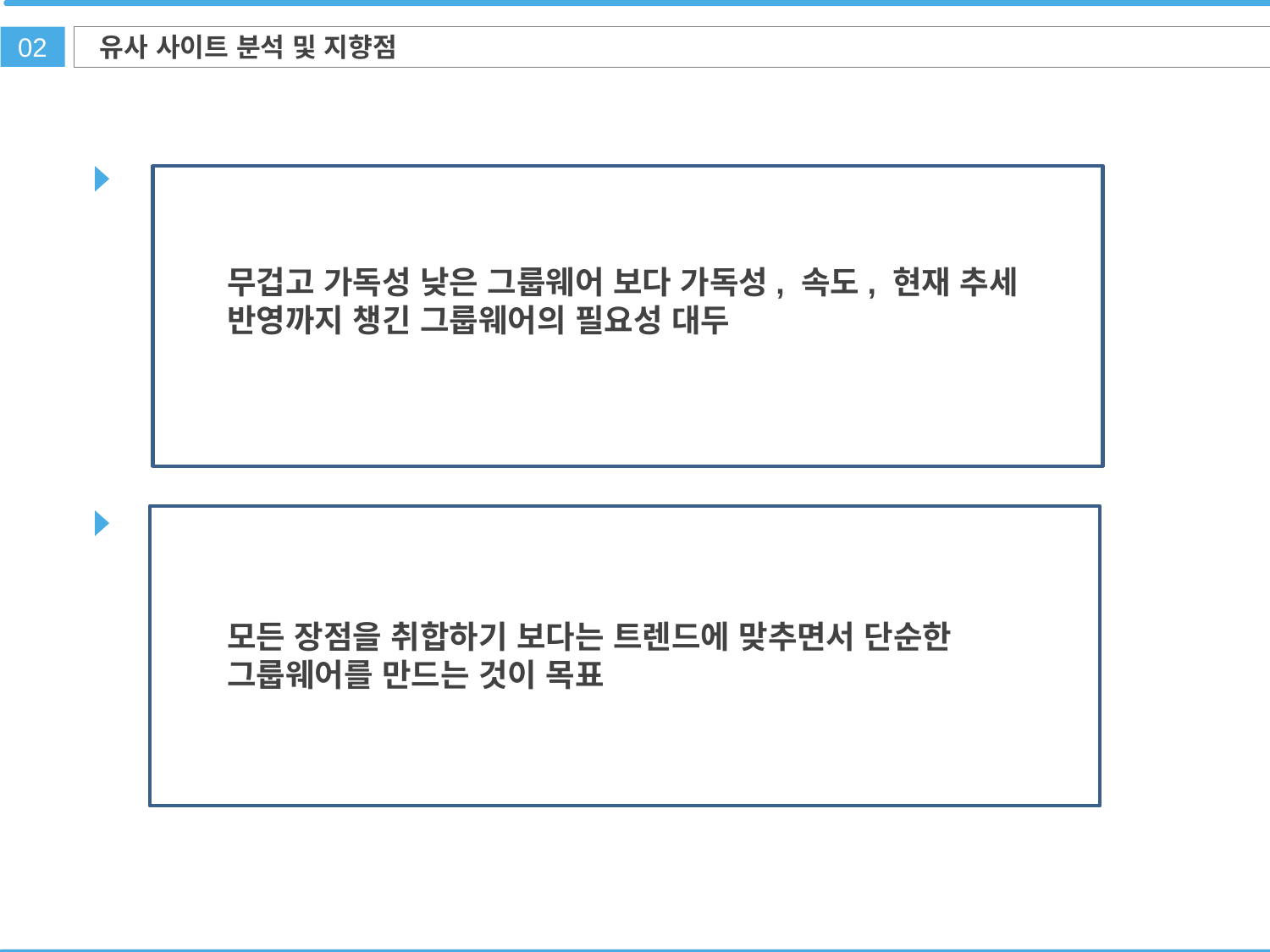

유사 사이트 분석 및 지향점

02

무겁고 가독성 낮은 그룹웨어 보다 가독성, 속도, 현재 추세 반영까지 챙긴 그룹웨어의 필요성 대두

모든 장점을 취합하기 보다는 트렌드에 맞추면서 단순한 그룹웨어를 만드는 것이 목표